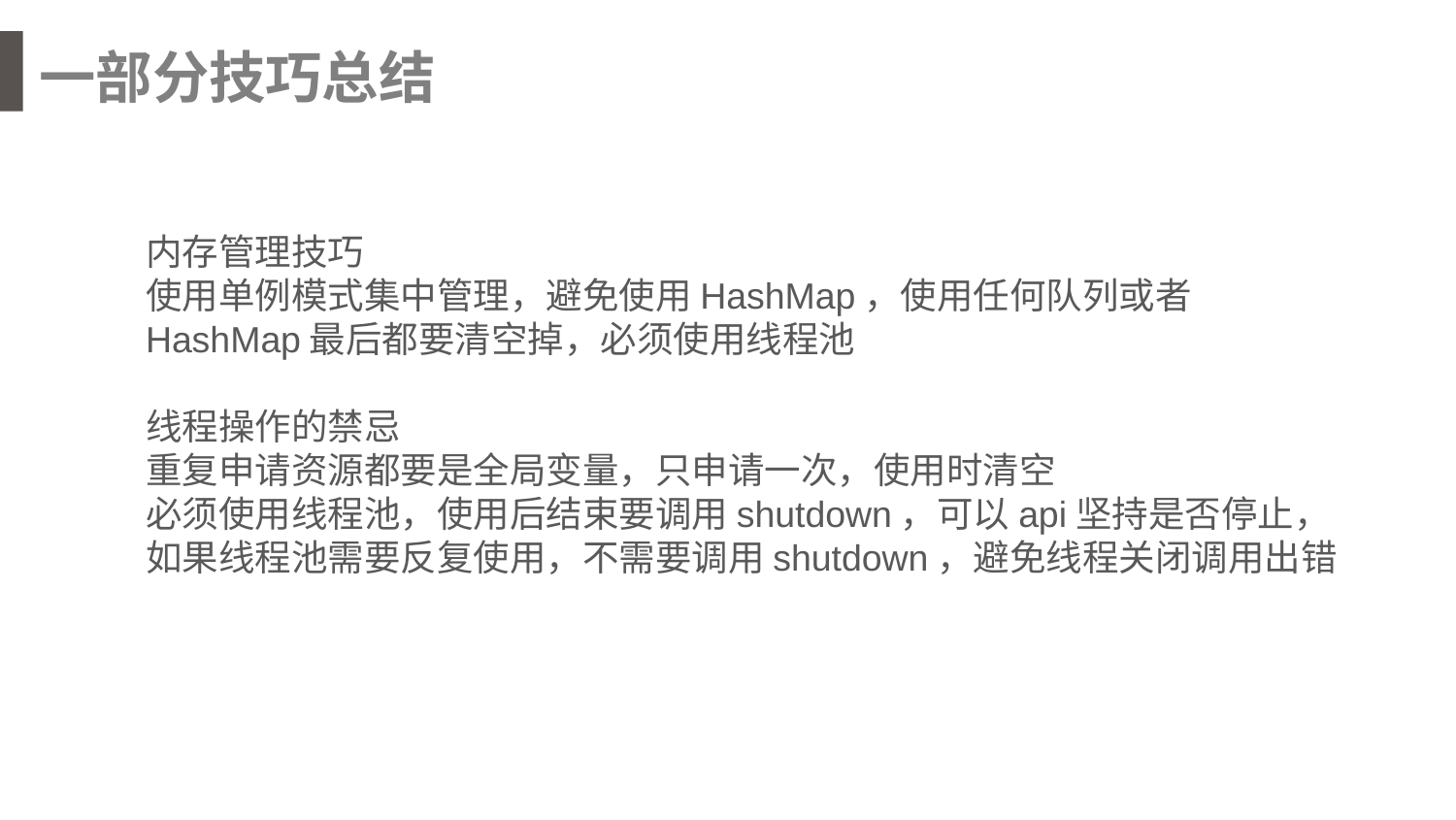

一部分技巧总结

内存管理技巧
使用单例模式集中管理，避免使用HashMap，使用任何队列或者HashMap最后都要清空掉，必须使用线程池

线程操作的禁忌
重复申请资源都要是全局变量，只申请一次，使用时清空
必须使用线程池，使用后结束要调用shutdown，可以api坚持是否停止，如果线程池需要反复使用，不需要调用shutdown，避免线程关闭调用出错